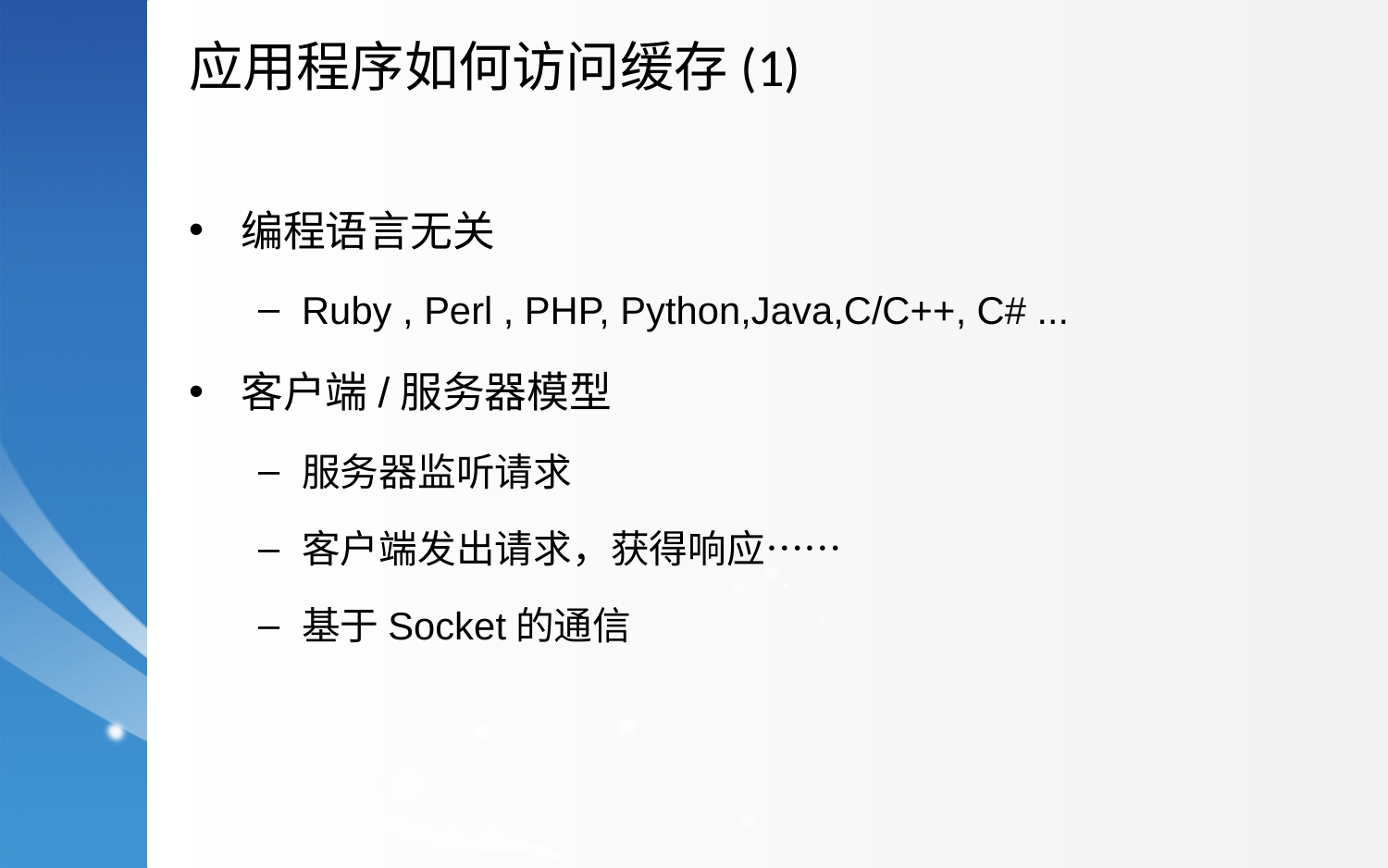

应用程序如何访问缓存(1)

编程语言无关
Ruby , Perl , PHP, Python,Java,C/C++, C# ...
客户端/服务器模型
服务器监听请求
客户端发出请求，获得响应……
基于Socket的通信